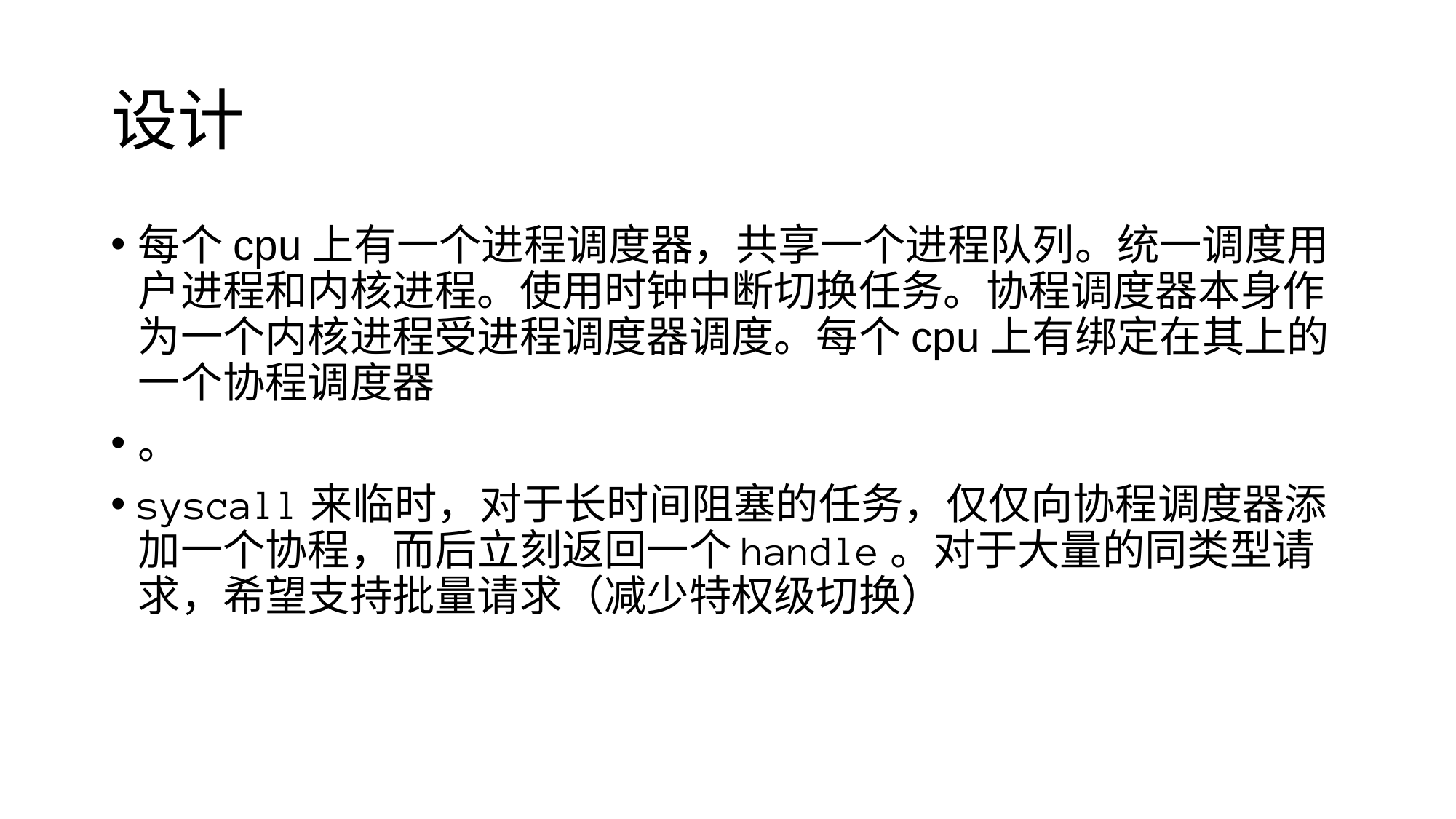

# 设计
每个cpu上有一个进程调度器，共享一个进程队列。统一调度用户进程和内核进程。使用时钟中断切换任务。协程调度器本身作为一个内核进程受进程调度器调度。每个cpu上有绑定在其上的一个协程调度器
。
syscall来临时，对于长时间阻塞的任务，仅仅向协程调度器添加一个协程，而后立刻返回一个handle。对于大量的同类型请求，希望支持批量请求（减少特权级切换）